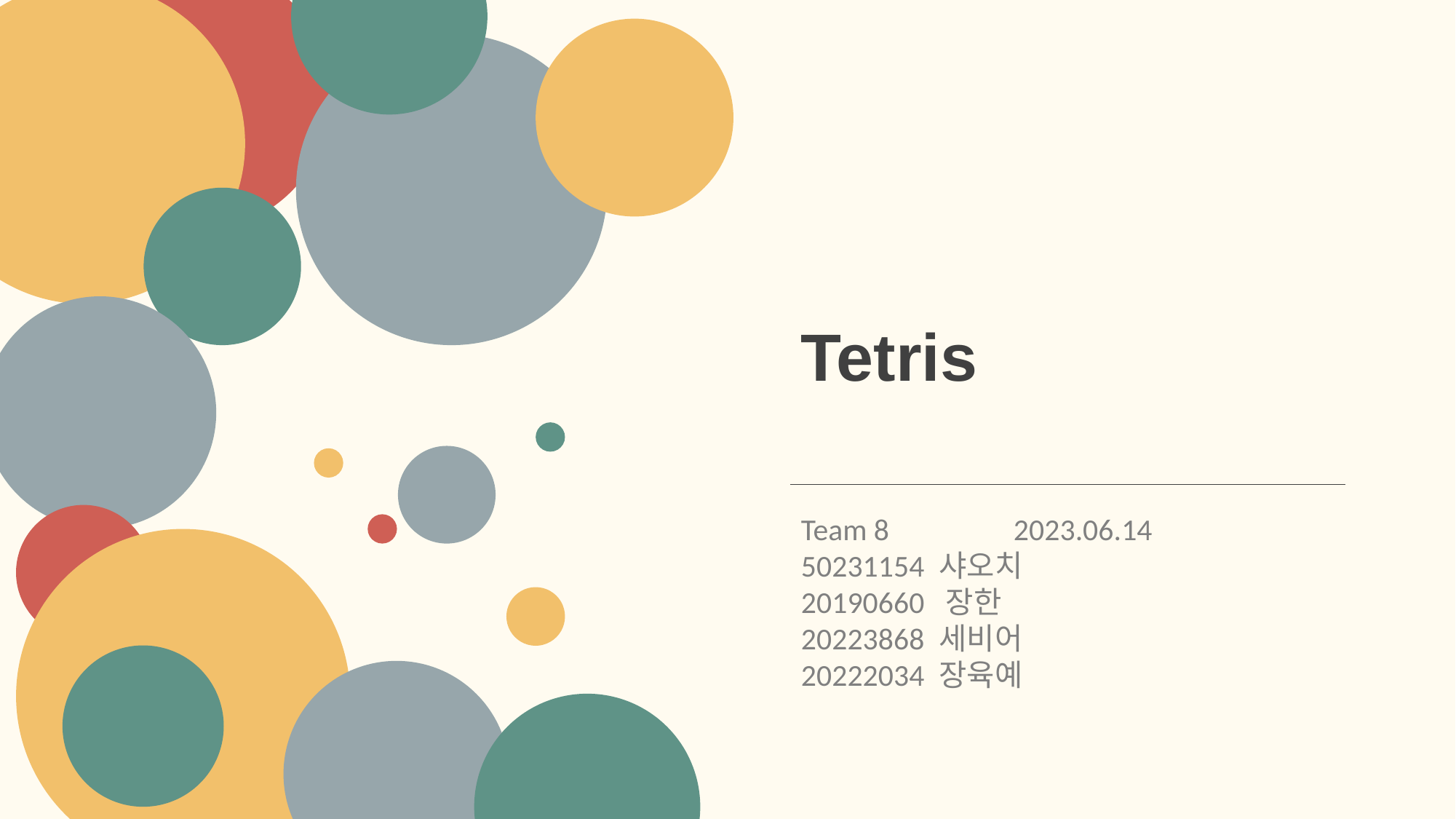

Tetris

Team 8                  2023.06.14
50231154 샤오치
20190660  장한
20223868 세비어
20222034 장육예